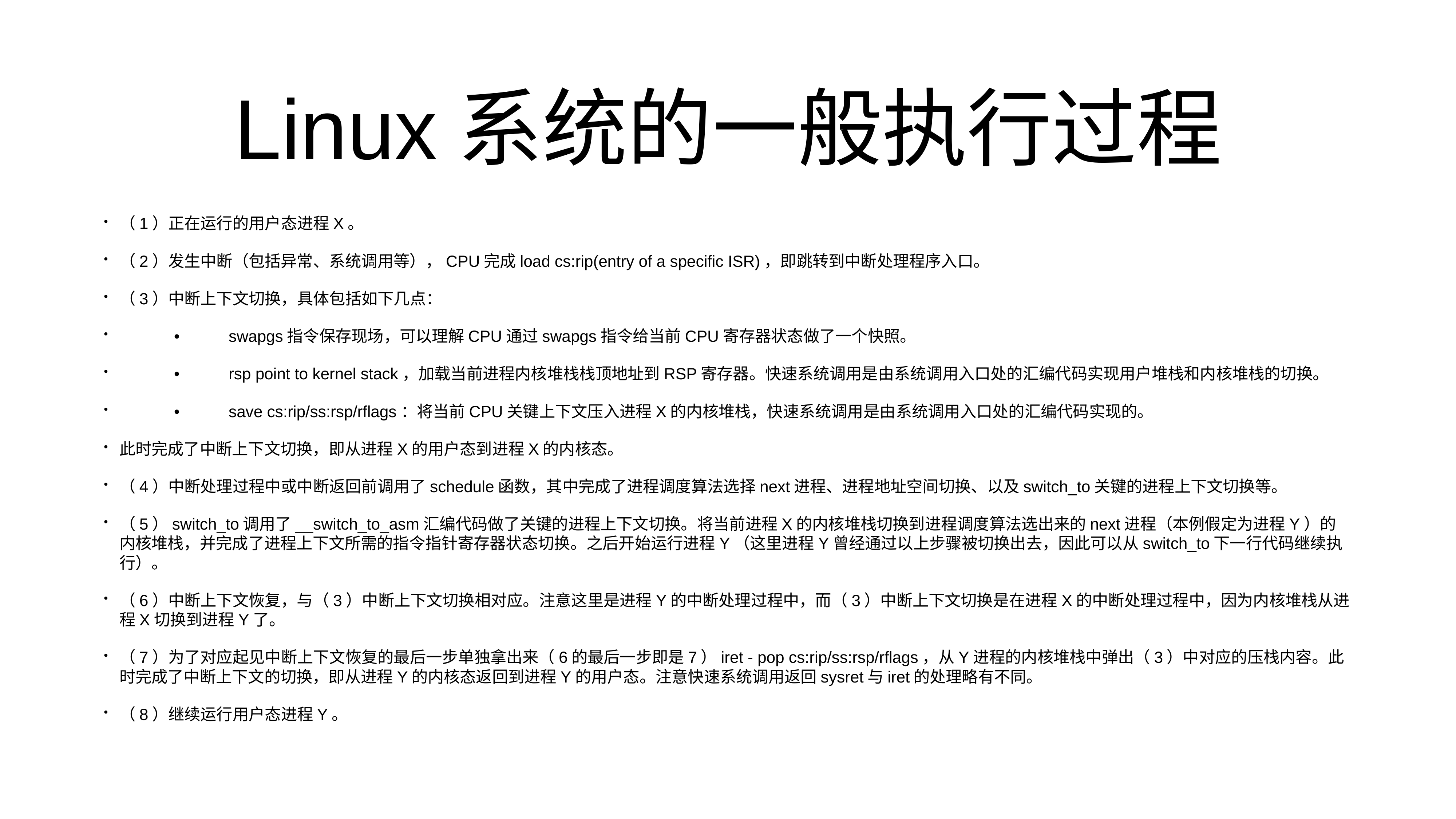

# Linux系统的一般执行过程
（1）正在运行的用户态进程X。
（2）发生中断（包括异常、系统调用等），CPU完成load cs:rip(entry of a specific ISR)，即跳转到中断处理程序入口。
（3）中断上下文切换，具体包括如下几点：
	•	swapgs指令保存现场，可以理解CPU通过swapgs指令给当前CPU寄存器状态做了一个快照。
	•	rsp point to kernel stack，加载当前进程内核堆栈栈顶地址到RSP寄存器。快速系统调用是由系统调用入口处的汇编代码实现用户堆栈和内核堆栈的切换。
	•	save cs:rip/ss:rsp/rflags：将当前CPU关键上下文压入进程X的内核堆栈，快速系统调用是由系统调用入口处的汇编代码实现的。
此时完成了中断上下文切换，即从进程X的用户态到进程X的内核态。
（4）中断处理过程中或中断返回前调用了schedule函数，其中完成了进程调度算法选择next进程、进程地址空间切换、以及switch_to关键的进程上下文切换等。
（5）switch_to调用了__switch_to_asm汇编代码做了关键的进程上下文切换。将当前进程X的内核堆栈切换到进程调度算法选出来的next进程（本例假定为进程Y）的内核堆栈，并完成了进程上下文所需的指令指针寄存器状态切换。之后开始运行进程Y（这里进程Y曾经通过以上步骤被切换出去，因此可以从switch_to下一行代码继续执行）。
（6）中断上下文恢复，与（3）中断上下文切换相对应。注意这里是进程Y的中断处理过程中，而（3）中断上下文切换是在进程X的中断处理过程中，因为内核堆栈从进程X切换到进程Y了。
（7）为了对应起见中断上下文恢复的最后一步单独拿出来（6的最后一步即是7）iret - pop cs:rip/ss:rsp/rflags，从Y进程的内核堆栈中弹出（3）中对应的压栈内容。此时完成了中断上下文的切换，即从进程Y的内核态返回到进程Y的用户态。注意快速系统调用返回sysret与iret的处理略有不同。
（8）继续运行用户态进程Y。